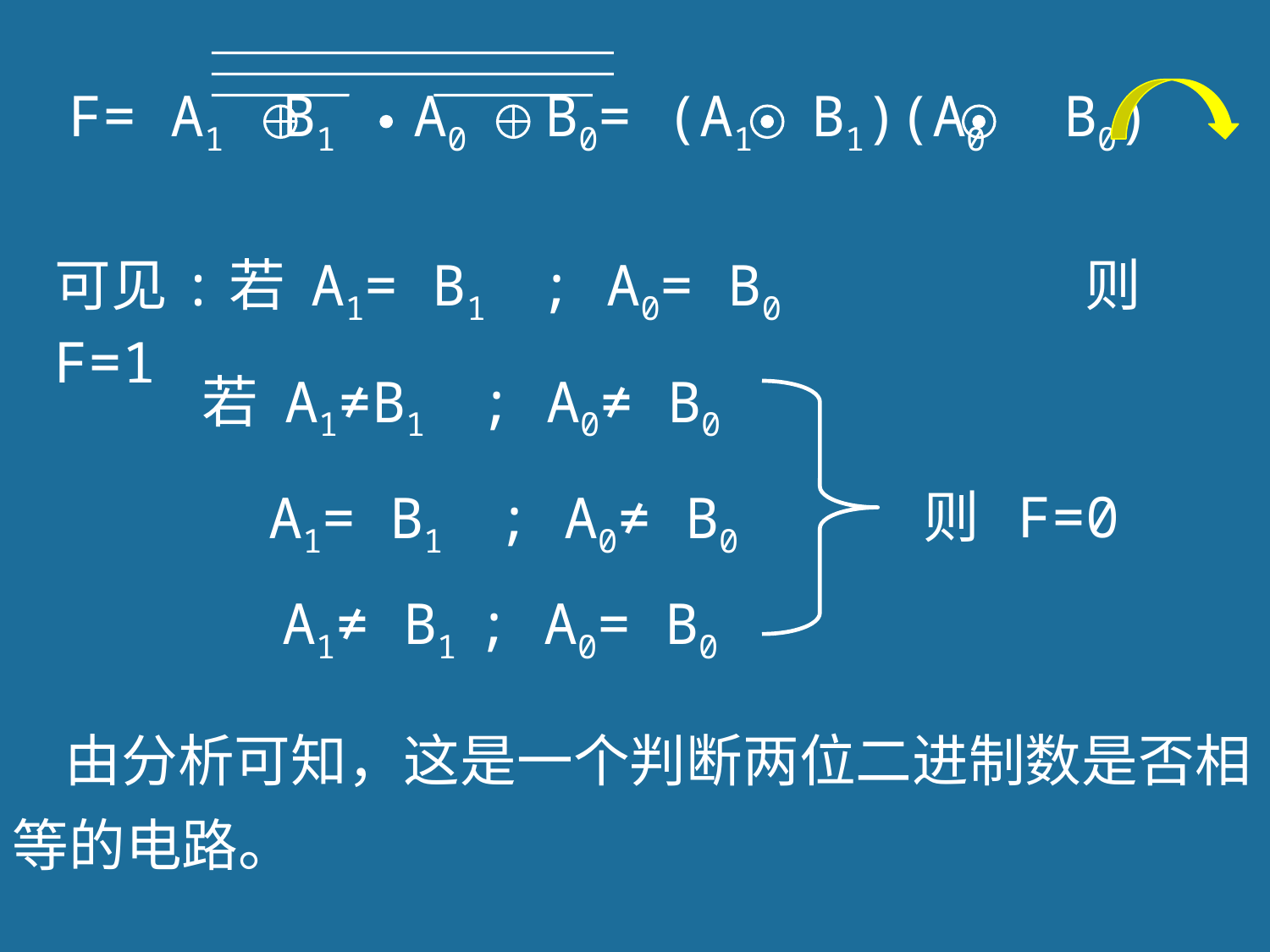

F= A1   B1    A0    B0= (A1   B1)(A0    B0)

可见:若 A1= B1  ; A0= B0         则  F=1
若 A1≠B1  ; A0≠ B0

则  F=0
A1= B1  ; A0≠ B0
A1≠ B1 ; A0= B0
由分析可知，这是一个判断两位二进制数是否相
等的电路。
8